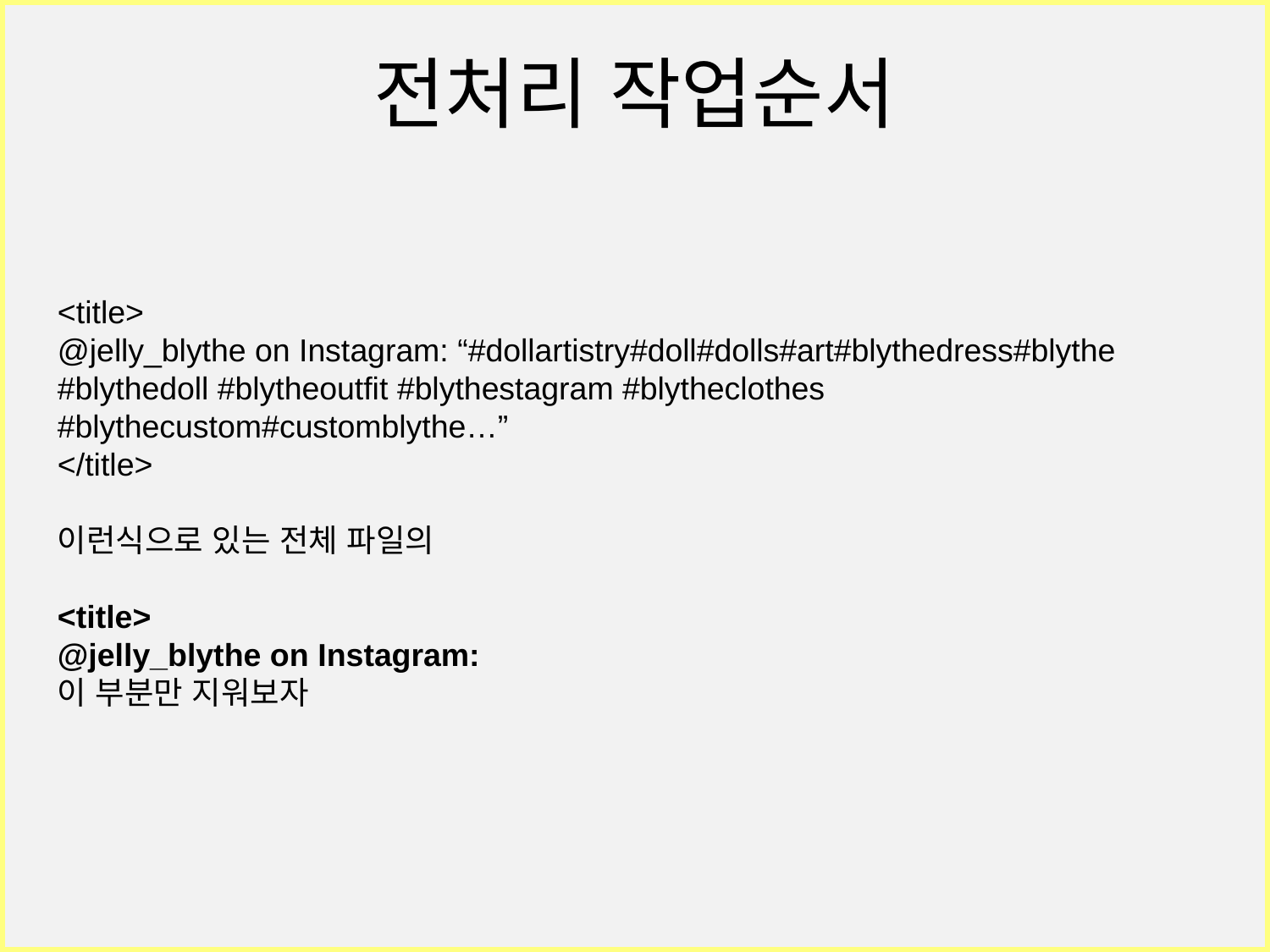

전처리 작업순서
<title>
@jelly_blythe on Instagram: “#dollartistry#doll#dolls#art#blythedress#blythe #blythedoll #blytheoutfit #blythestagram #blytheclothes #blythecustom#customblythe…”
</title>

이런식으로 있는 전체 파일의

<title>
@jelly_blythe on Instagram:
이 부분만 지워보자